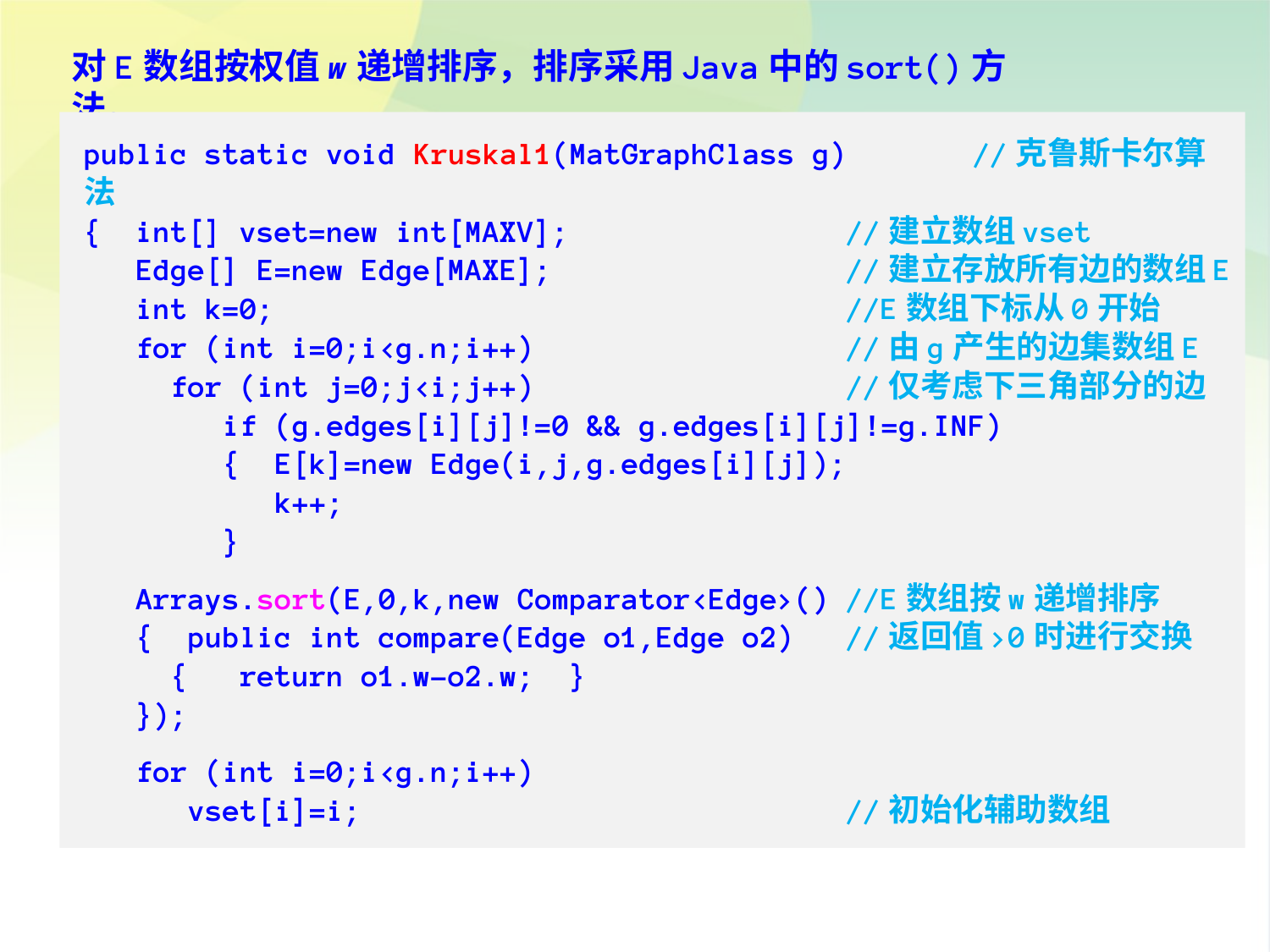

对E数组按权值w递增排序，排序采用Java中的sort()方法。
public static void Kruskal1(MatGraphClass g)	//克鲁斯卡尔算法
{  int[] vset=new int[MAXV];			//建立数组vset
   Edge[] E=new Edge[MAXE];			//建立存放所有边的数组E
   int k=0;					//E数组下标从0开始
   for (int i=0;i<g.n;i++)			//由g产生的边集数组E
     for (int j=0;j<i;j++)			//仅考虑下三角部分的边
        if (g.edges[i][j]!=0 && g.edges[i][j]!=g.INF)
        {  E[k]=new Edge(i,j,g.edges[i][j]);
           k++;
        }
   Arrays.sort(E,0,k,new Comparator<Edge>()	//E数组按w递增排序
   {  public int compare(Edge o1,Edge o2) 	//返回值>0时进行交换
     {   return o1.w-o2.w;  }
   });
   for (int i=0;i<g.n;i++)
      vset[i]=i;				//初始化辅助数组